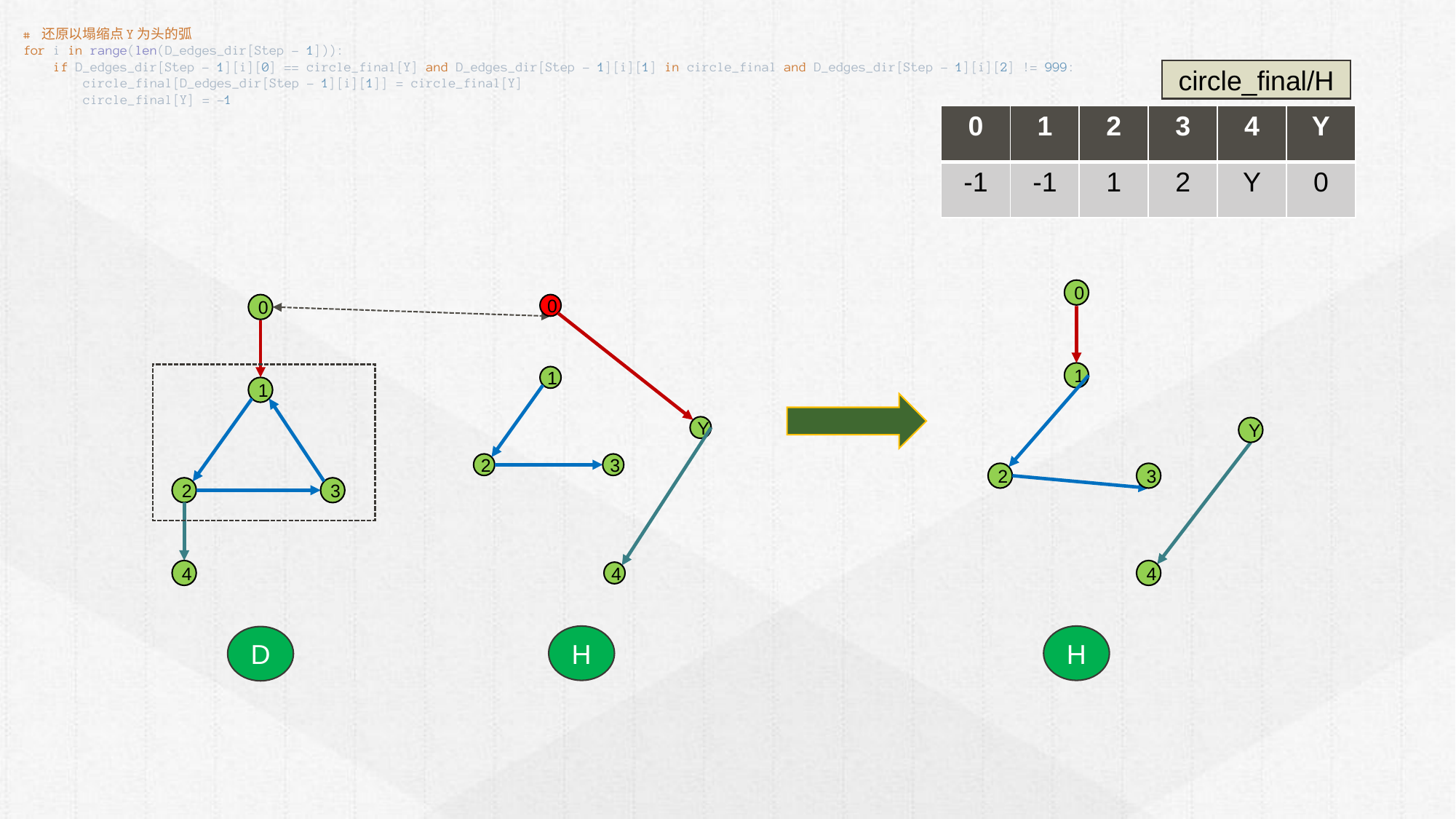

# 还原以塌缩点Y为头的弧 for i in range(len(D_edges_dir[Step - 1])): if D_edges_dir[Step - 1][i][0] == circle_final[Y] and D_edges_dir[Step - 1][i][1] in circle_final and D_edges_dir[Step - 1][i][2] != 999: circle_final[D_edges_dir[Step - 1][i][1]] = circle_final[Y] circle_final[Y] = -1
circle_final/H
| 0 | 1 | 2 | 3 | 4 | Y |
| --- | --- | --- | --- | --- | --- |
| -1 | -1 | 1 | 2 | Y | 0 |
0
0
1
2
3
4
0
1
Y
2
3
4
1

Y
2
3
4
H
H
D